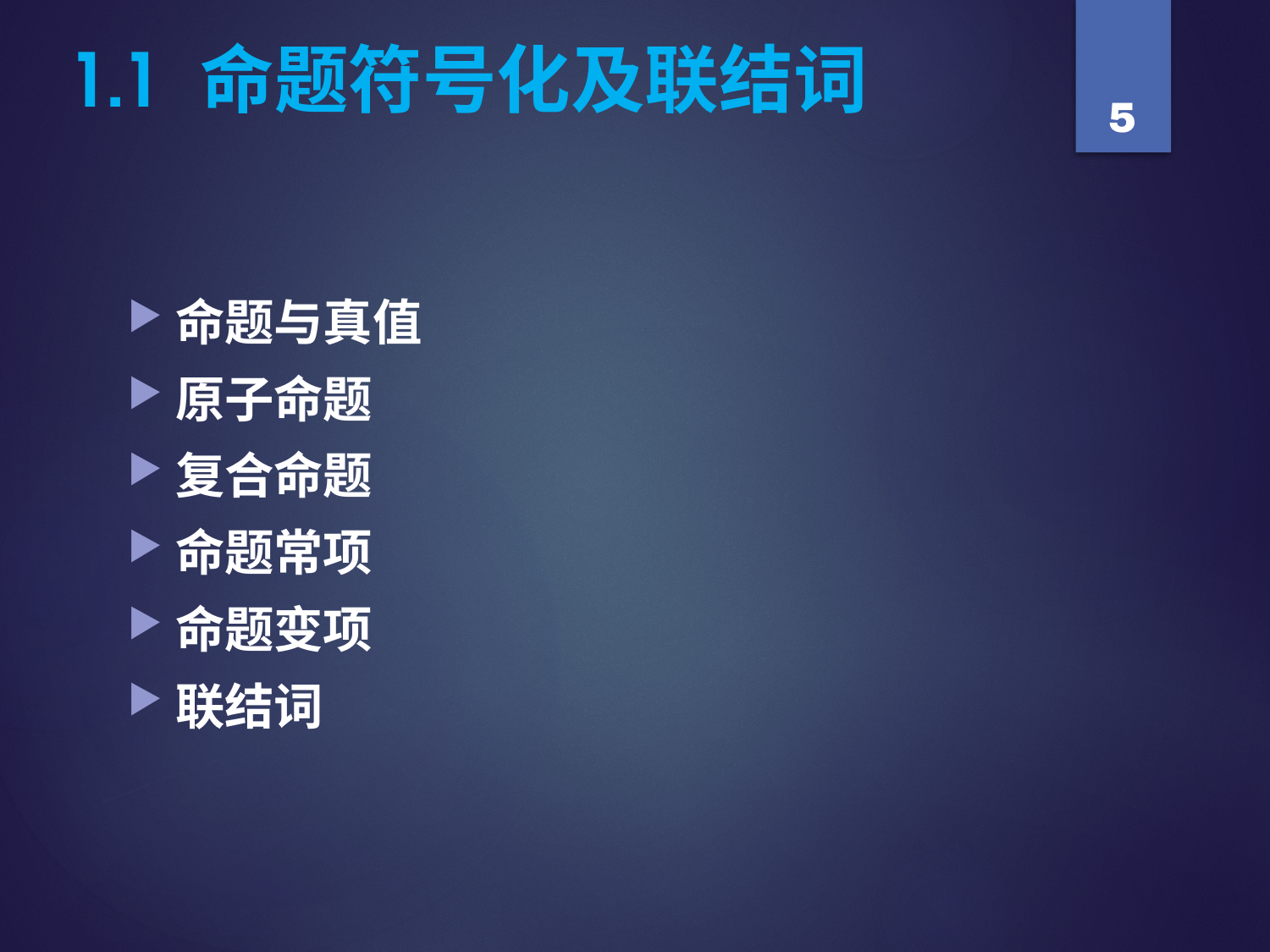

# 1.1 命题符号化及联结词
5
命题与真值
原子命题
复合命题
命题常项
命题变项
联结词